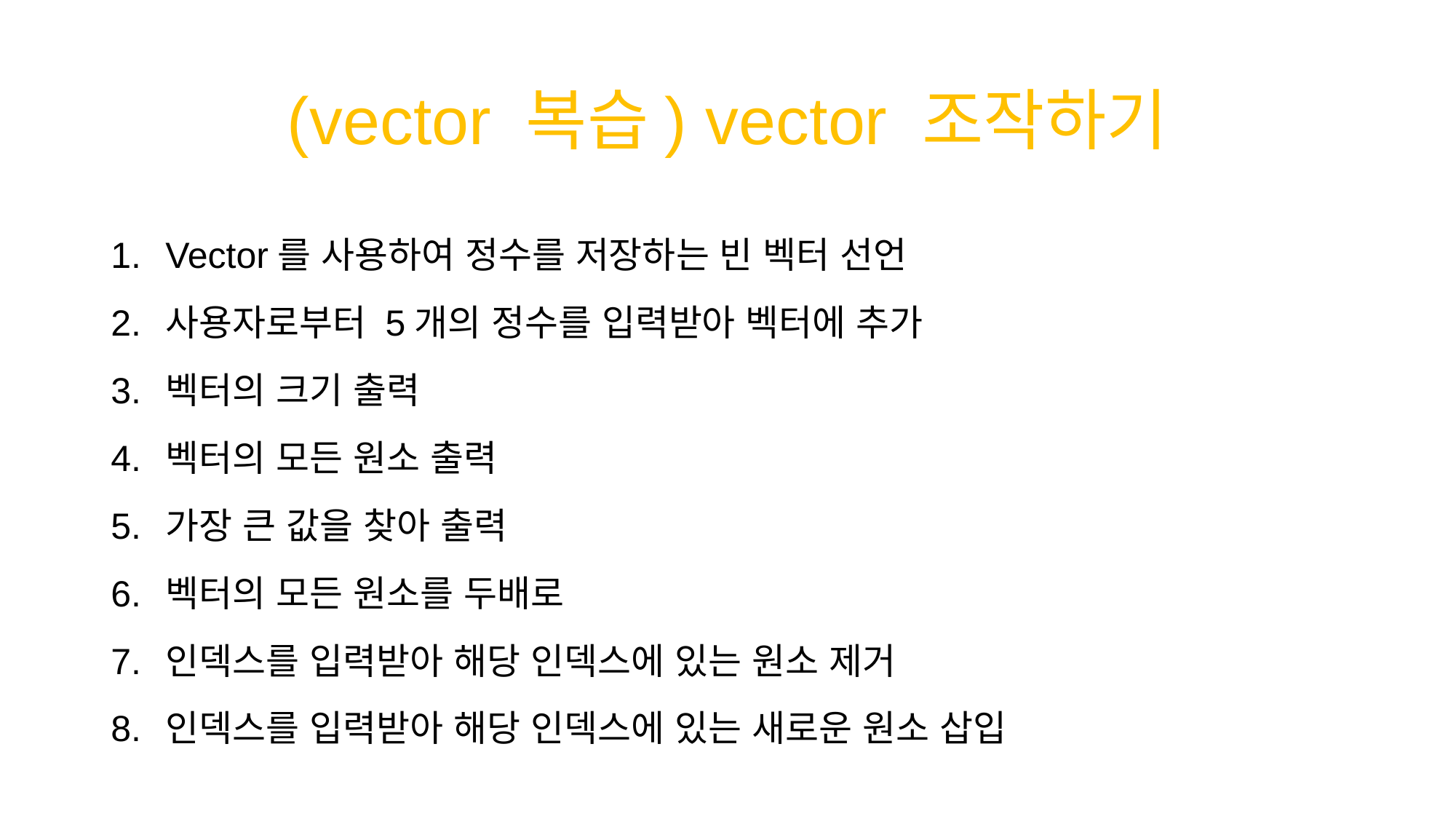

# (vector 복습) vector 조작하기
Vector를 사용하여 정수를 저장하는 빈 벡터 선언
사용자로부터 5개의 정수를 입력받아 벡터에 추가
벡터의 크기 출력
벡터의 모든 원소 출력
가장 큰 값을 찾아 출력
벡터의 모든 원소를 두배로
인덱스를 입력받아 해당 인덱스에 있는 원소 제거
인덱스를 입력받아 해당 인덱스에 있는 새로운 원소 삽입